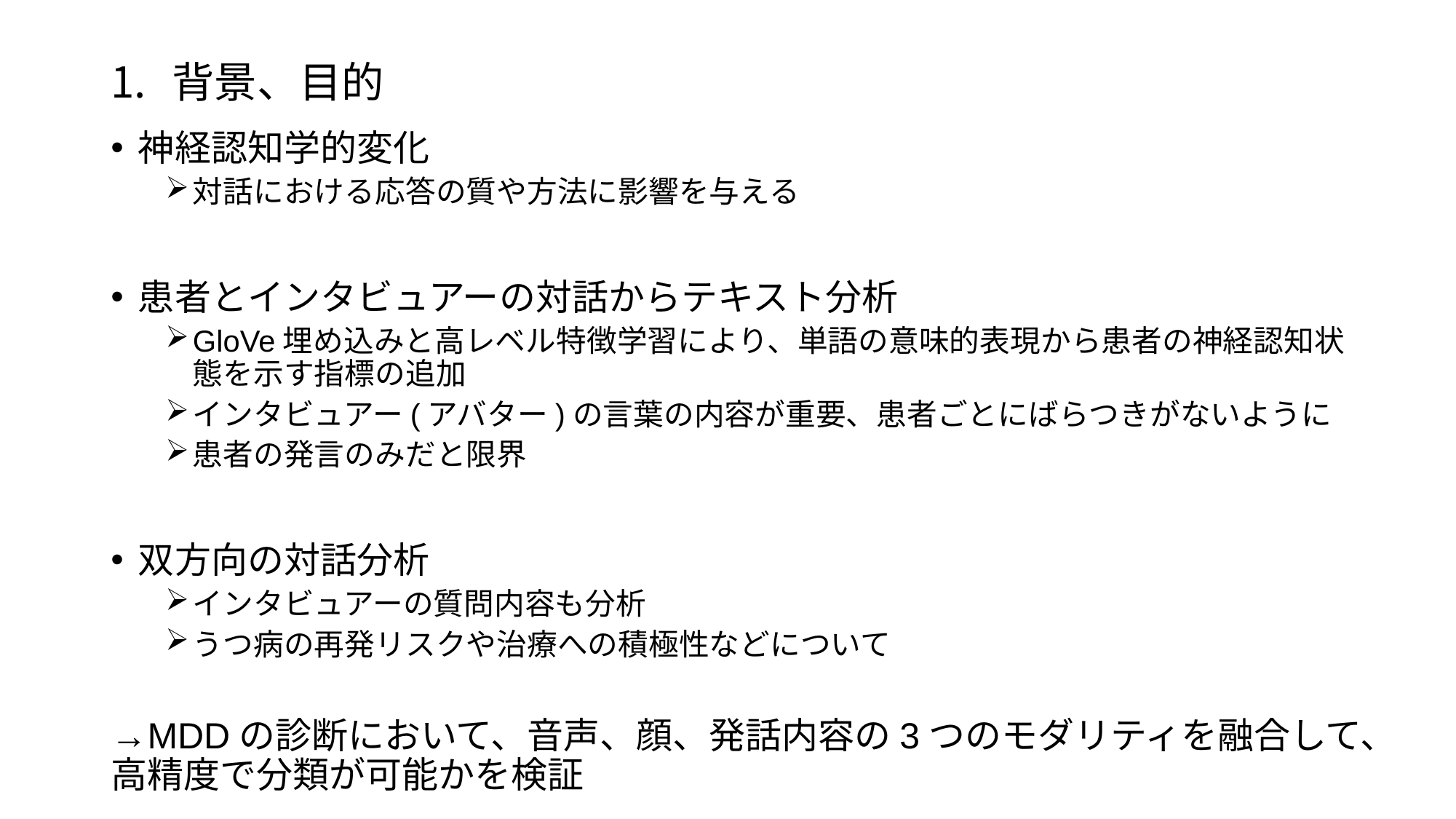

# 背景、目的
神経認知学的変化
対話における応答の質や方法に影響を与える

患者とインタビュアーの対話からテキスト分析
GloVe埋め込みと高レベル特徴学習により、単語の意味的表現から患者の神経認知状態を示す指標の追加
インタビュアー(アバター)の言葉の内容が重要、患者ごとにばらつきがないように
患者の発言のみだと限界

双方向の対話分析
インタビュアーの質問内容も分析
うつ病の再発リスクや治療への積極性などについて

→MDDの診断において、音声、顔、発話内容の3つのモダリティを融合して、高精度で分類が可能かを検証